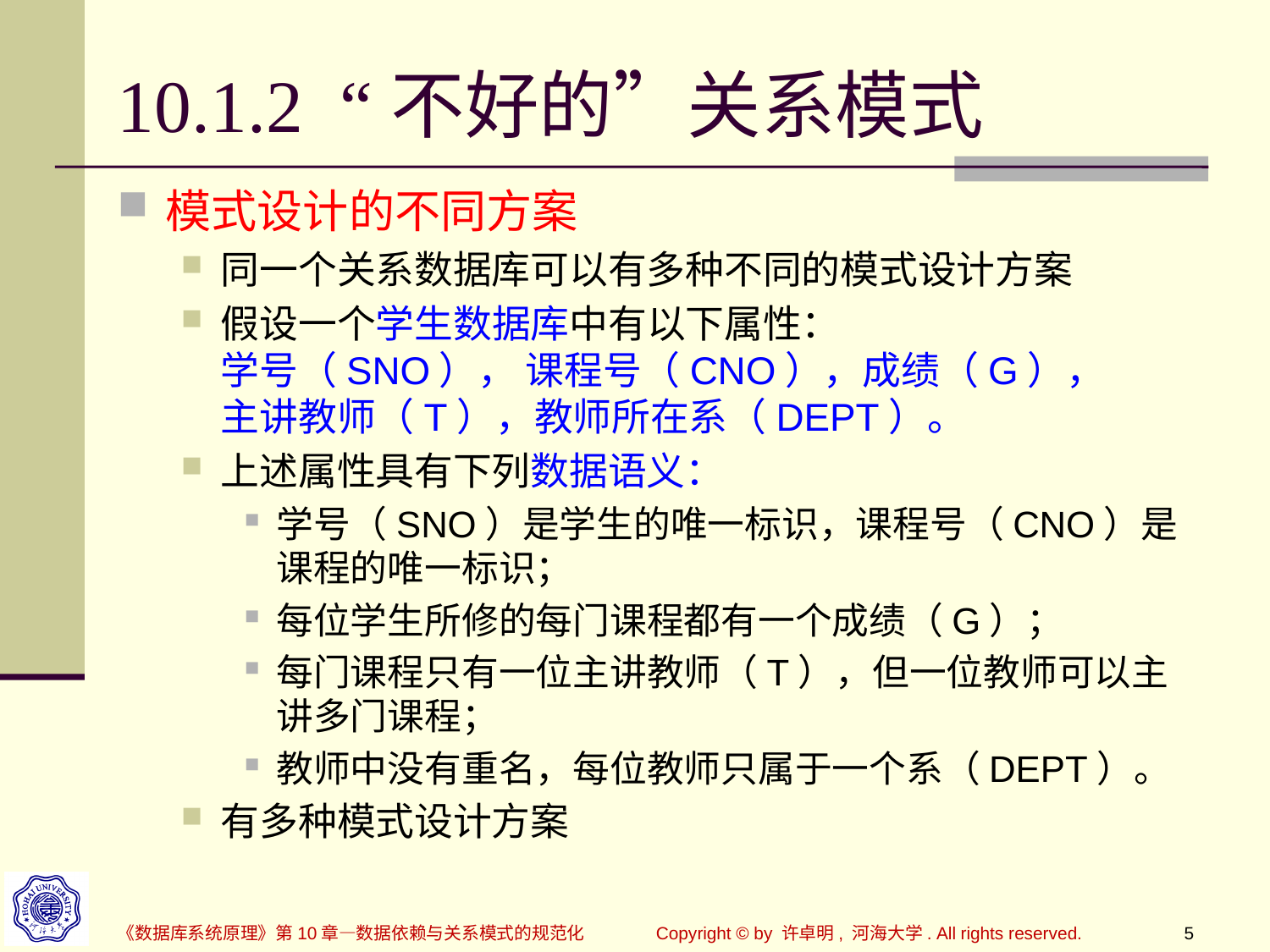

# 10.1.2  “不好的”关系模式
模式设计的不同方案
同一个关系数据库可以有多种不同的模式设计方案
假设一个学生数据库中有以下属性：
学号（SNO）， 课程号（CNO），成绩（G），
主讲教师（T），教师所在系（DEPT）。
上述属性具有下列数据语义：
学号（SNO）是学生的唯一标识，课程号（CNO）是课程的唯一标识；
每位学生所修的每门课程都有一个成绩（G）；
每门课程只有一位主讲教师（T），但一位教师可以主讲多门课程；
教师中没有重名，每位教师只属于一个系（DEPT）。
有多种模式设计方案
《数据库系统原理》第10章—数据依赖与关系模式的规范化
Copyright © by 许卓明, 河海大学. All rights reserved.
5